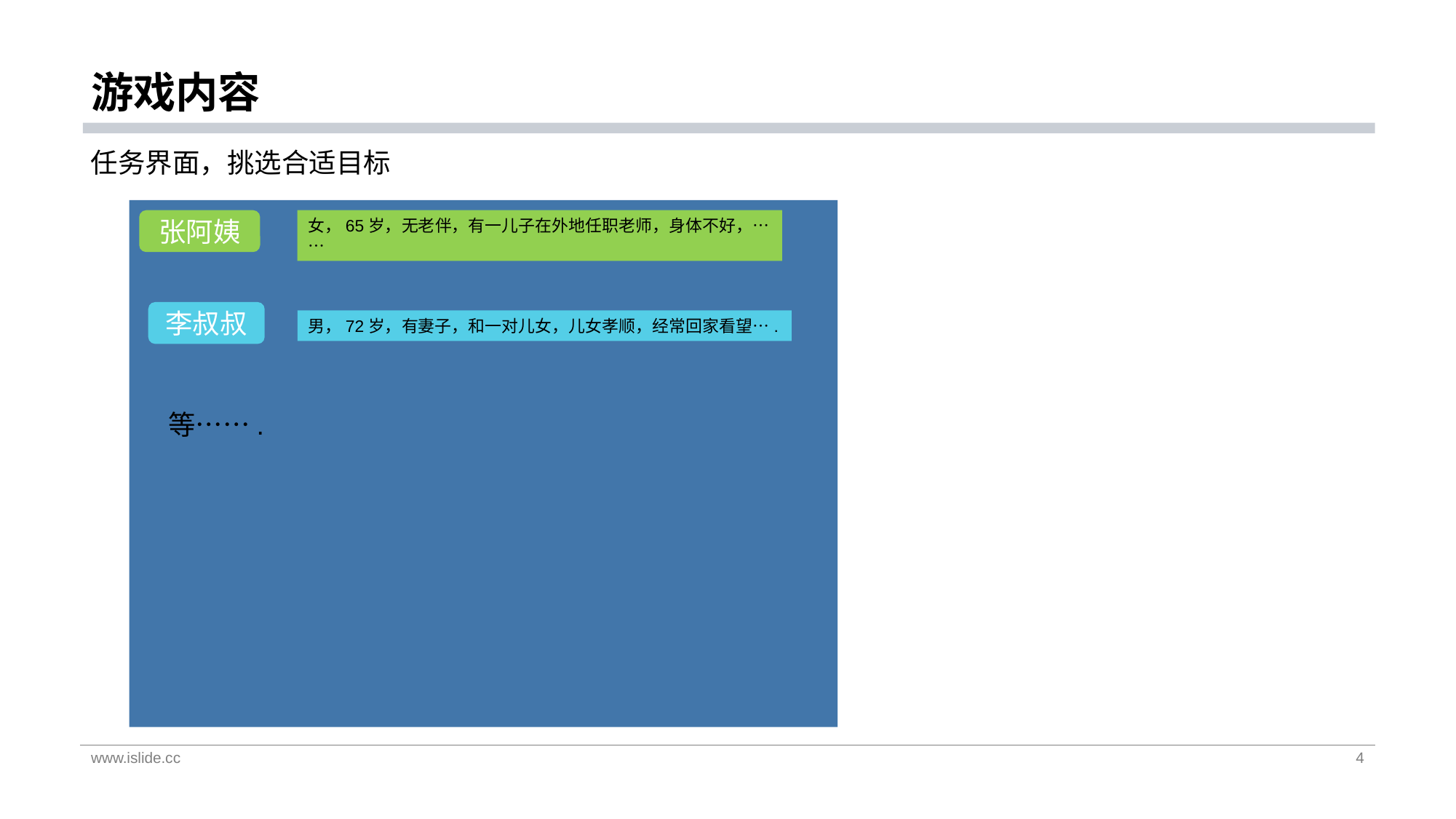

# 游戏内容
任务界面，挑选合适目标

张阿姨
女，65岁，无老伴，有一儿子在外地任职老师，身体不好，……
李叔叔
男，72岁，有妻子，和一对儿女，儿女孝顺，经常回家看望….
等…….
www.islide.cc
4